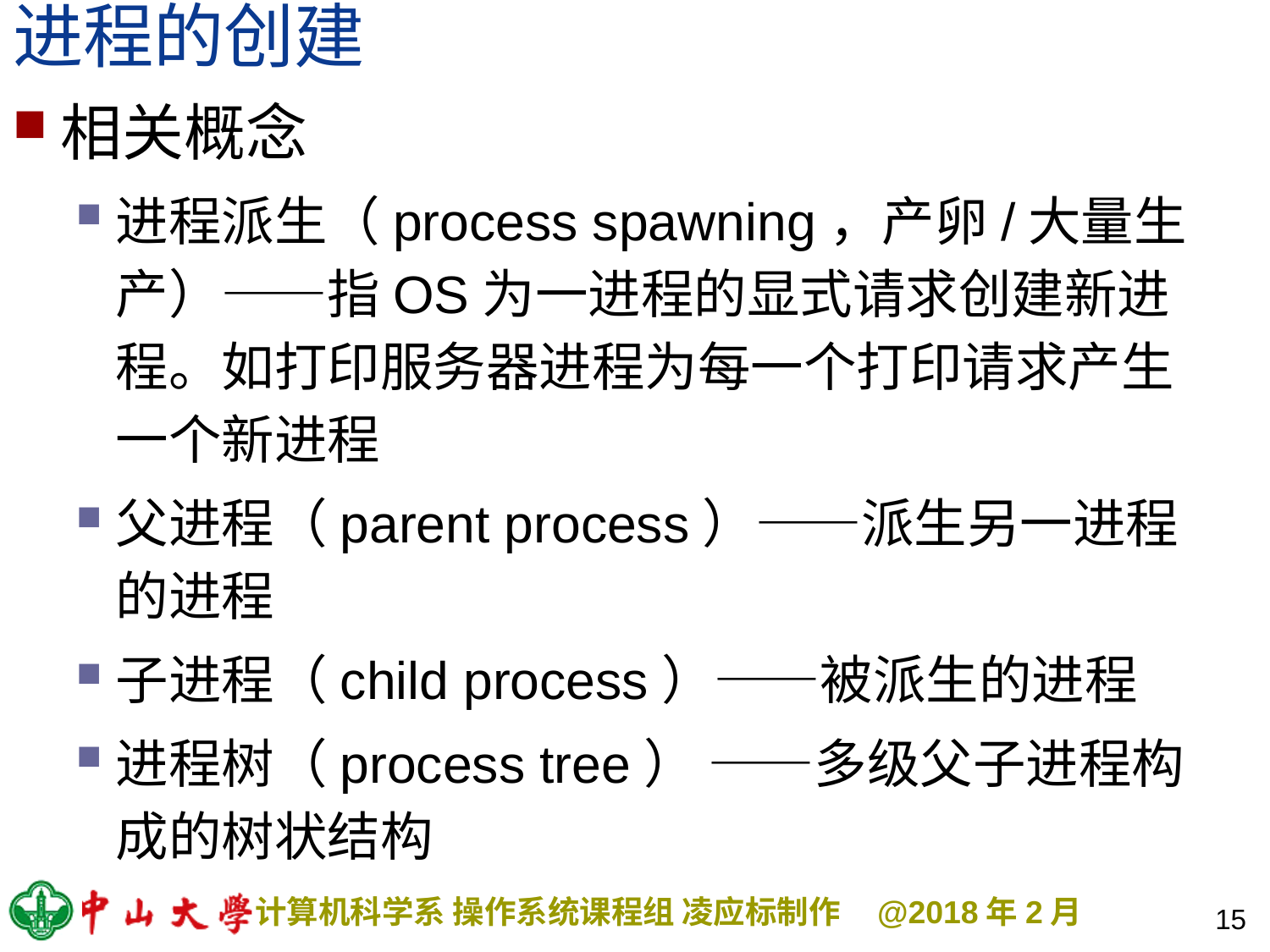

# 进程的创建
相关概念
进程派生（process spawning，产卵/大量生产）——指OS为一进程的显式请求创建新进程。如打印服务器进程为每一个打印请求产生一个新进程
父进程（parent process）——派生另一进程的进程
子进程（child process）——被派生的进程
进程树（process tree） ——多级父子进程构成的树状结构
15